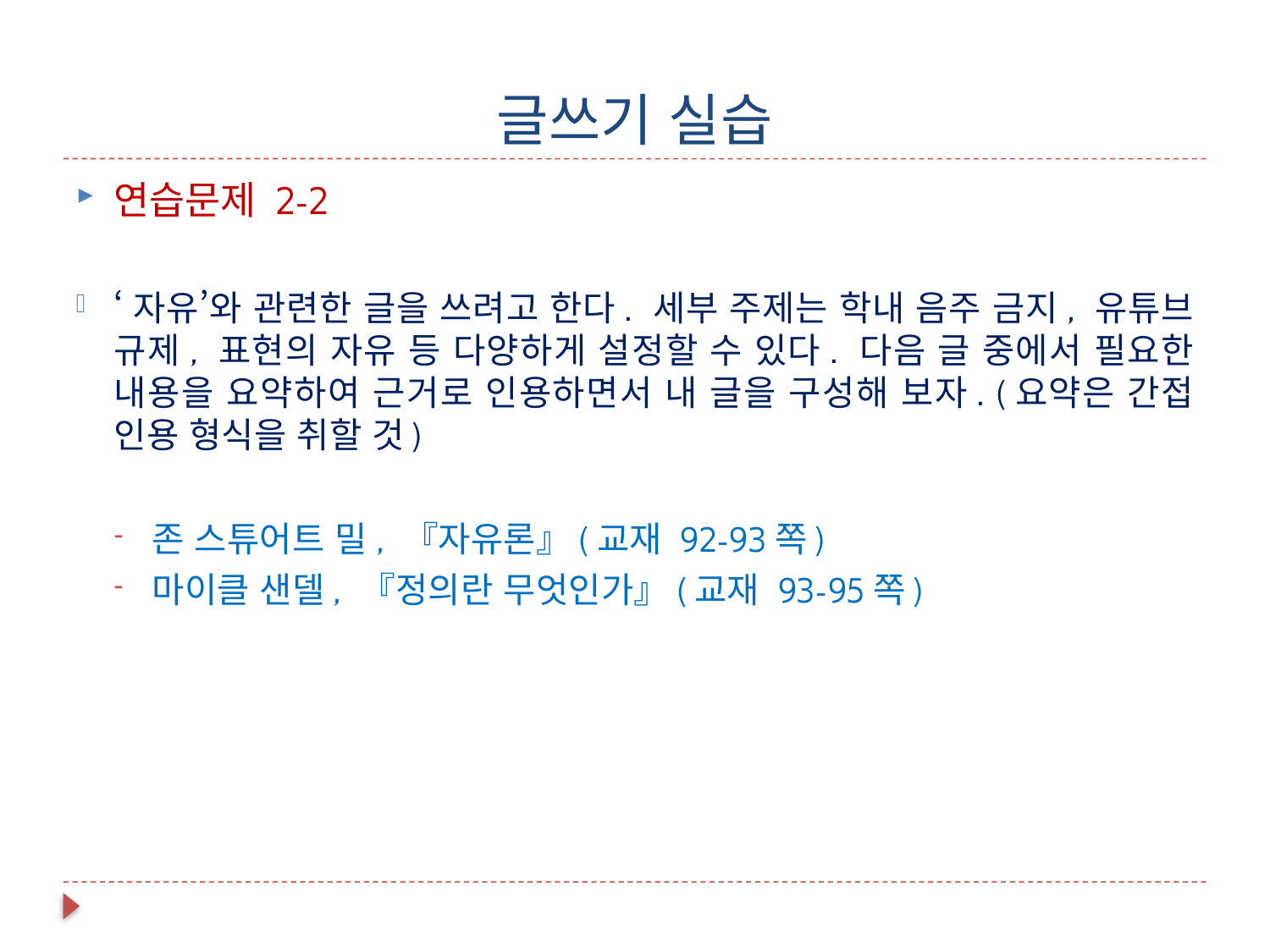

# 글쓰기 실습
연습문제 2-2

‘자유’와 관련한 글을 쓰려고 한다. 세부 주제는 학내 음주 금지, 유튜브 규제, 표현의 자유 등 다양하게 설정할 수 있다. 다음 글 중에서 필요한 내용을 요약하여 근거로 인용하면서 내 글을 구성해 보자. (요약은 간접 인용 형식을 취할 것)

존 스튜어트 밀, 『자유론』(교재 92-93쪽)
마이클 샌델, 『정의란 무엇인가』(교재 93-95쪽)